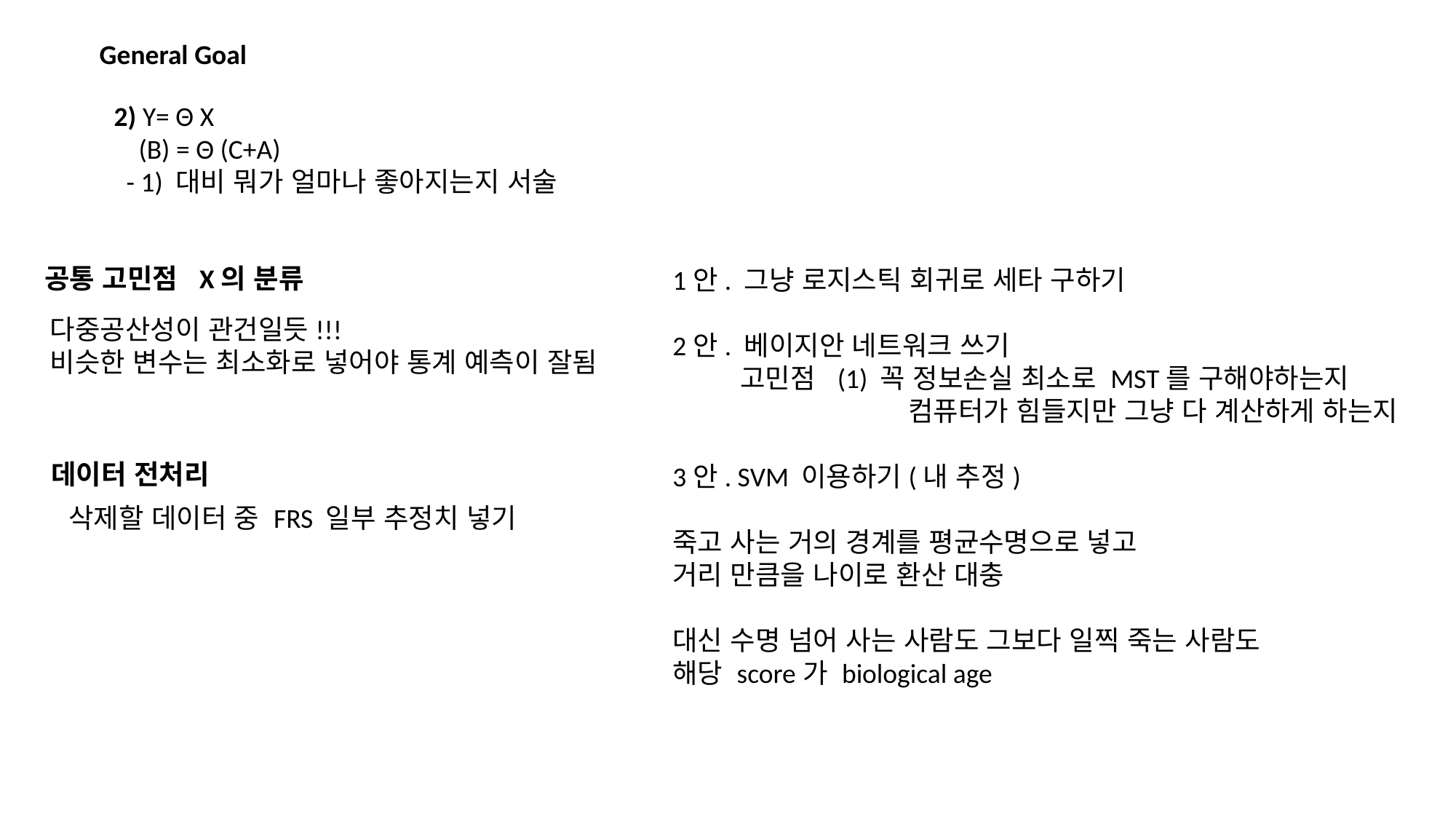

General Goal
2) Y= Θ X
    (B) = Θ (C+A)
  - 1) 대비 뭐가 얼마나 좋아지는지 서술

1안. 그냥 로지스틱 회귀로 세타 구하기

2안. 베이지안 네트워크 쓰기
        고민점  (1) 꼭 정보손실 최소로 MST를 구해야하는지
                              컴퓨터가 힘들지만 그냥 다 계산하게 하는지

3안. SVM 이용하기(내 추정)

죽고 사는 거의 경계를 평균수명으로 넣고
거리 만큼을 나이로 환산 대충

대신 수명 넘어 사는 사람도 그보다 일찍 죽는 사람도
해당 score가 biological age

공통 고민점  X의 분류
다중공산성이 관건일듯!!!
비슷한 변수는 최소화로 넣어야 통계 예측이 잘됨
데이터 전처리
삭제할 데이터 중 FRS 일부 추정치 넣기